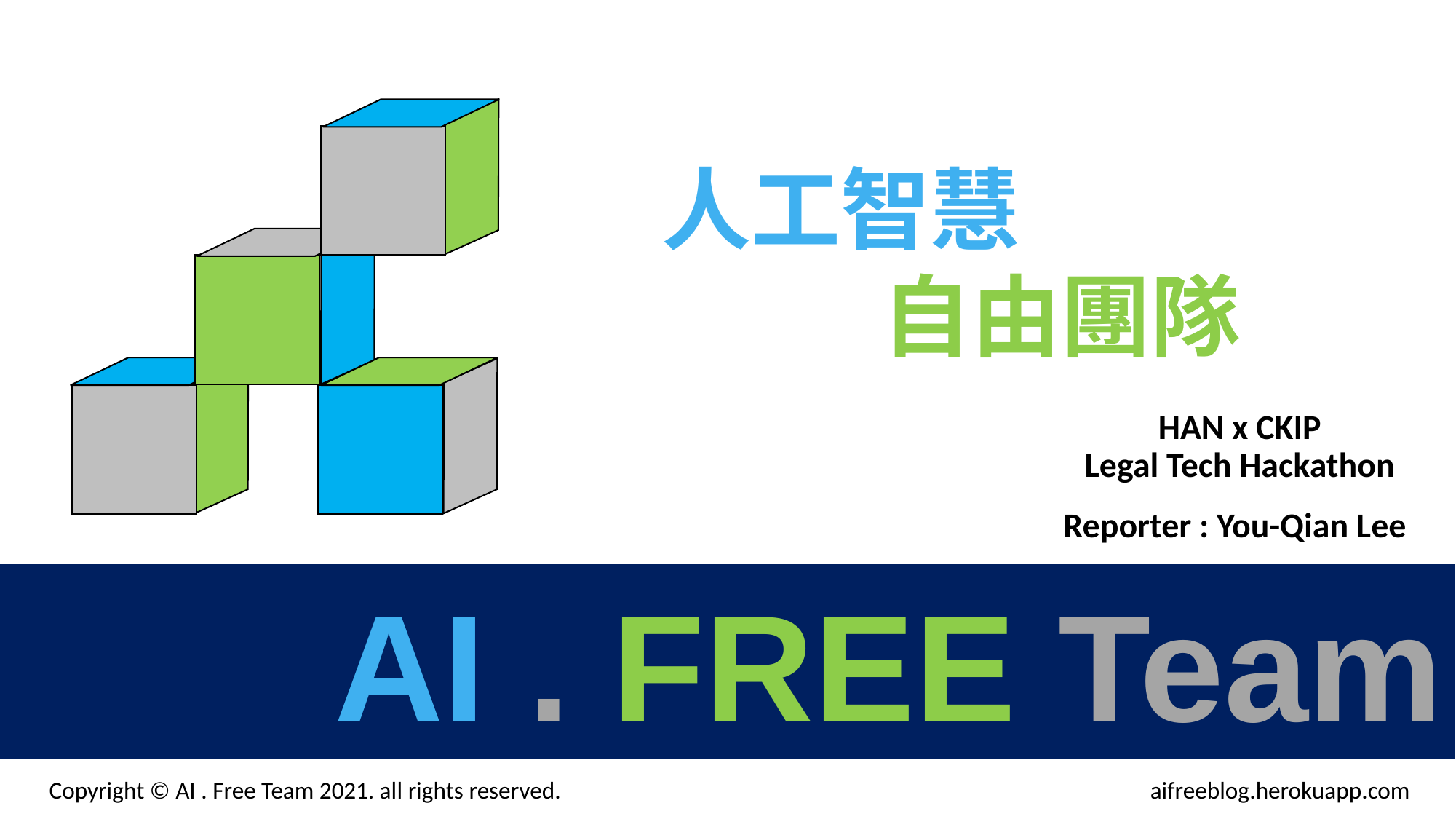

人工智慧
自由團隊
# HAN x CKIP Legal Tech Hackathon
Reporter : You-Qian Lee
AI . FREE Team
aifreeblog.herokuapp.com
Copyright © AI . Free Team 2021. all rights reserved.